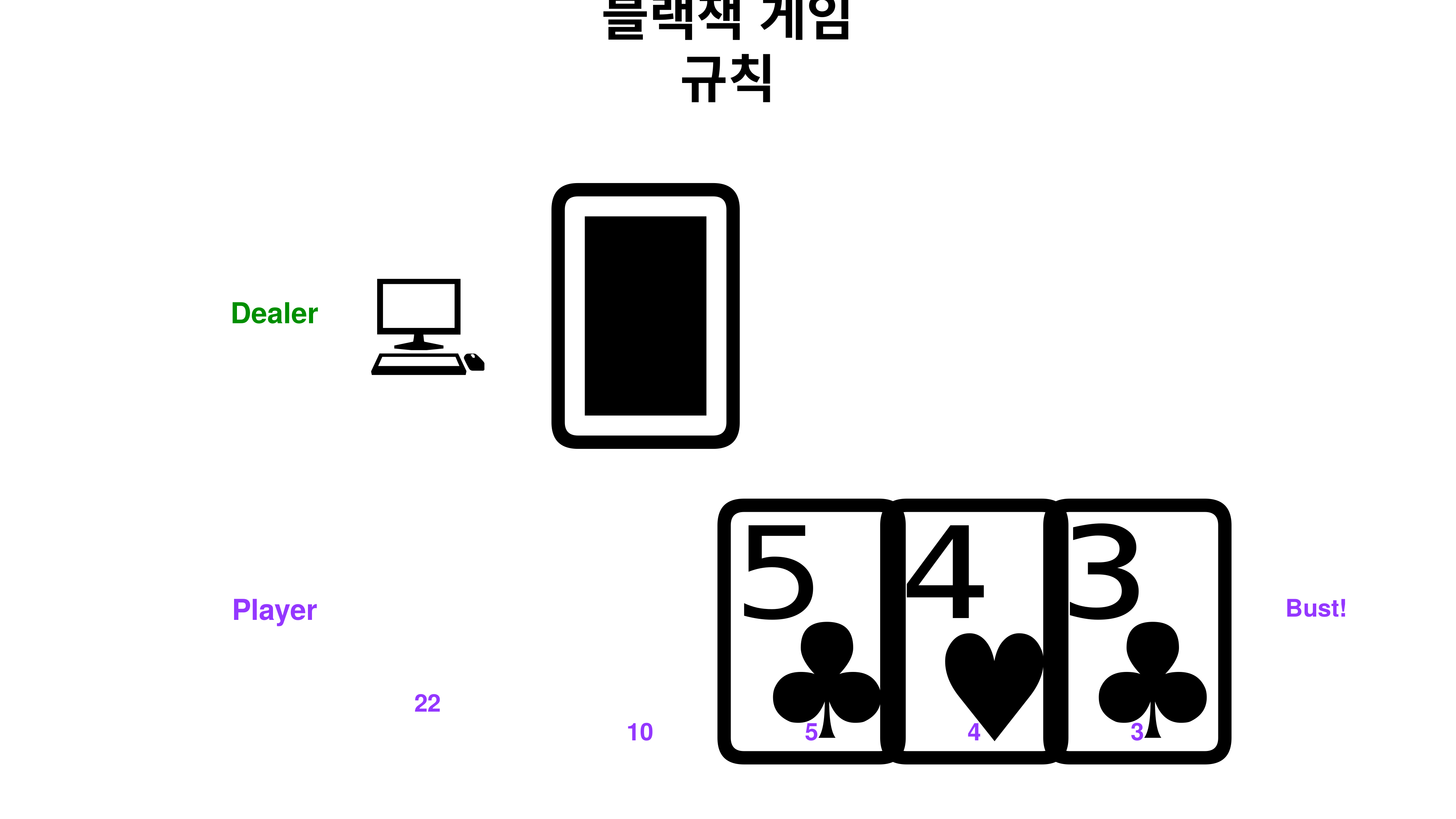

블랙잭 게임 규칙
🂠
🂧
💻
Dealer
🃕
🂴
🃓
🃋
🧸
Player
Bust!
22
10
5
4
3